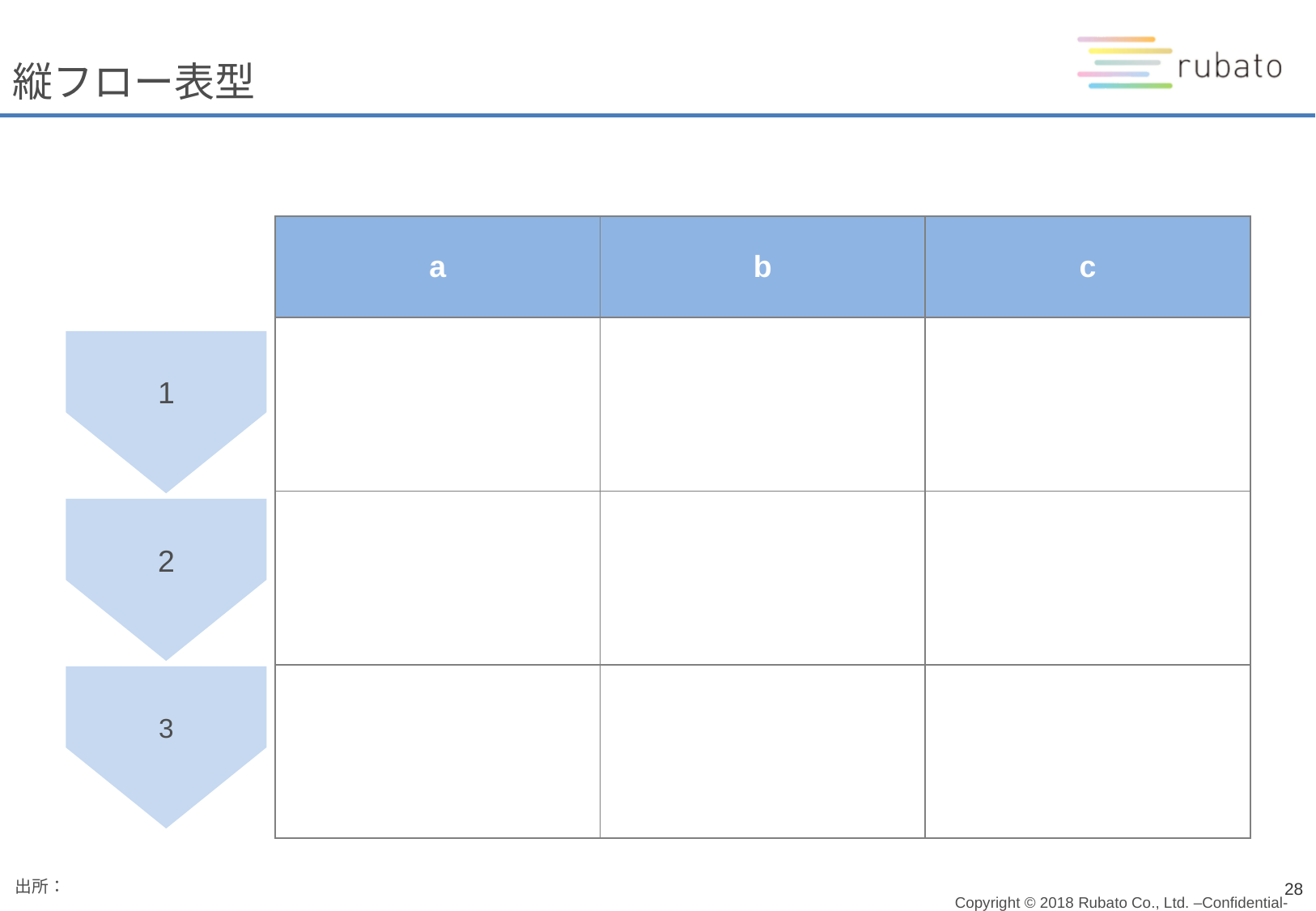

# 縦フロー表型

| a | b | c |
| --- | --- | --- |
|  |  |  |
|  |  |  |
|  |  |  |
1
2
3
出所：
28